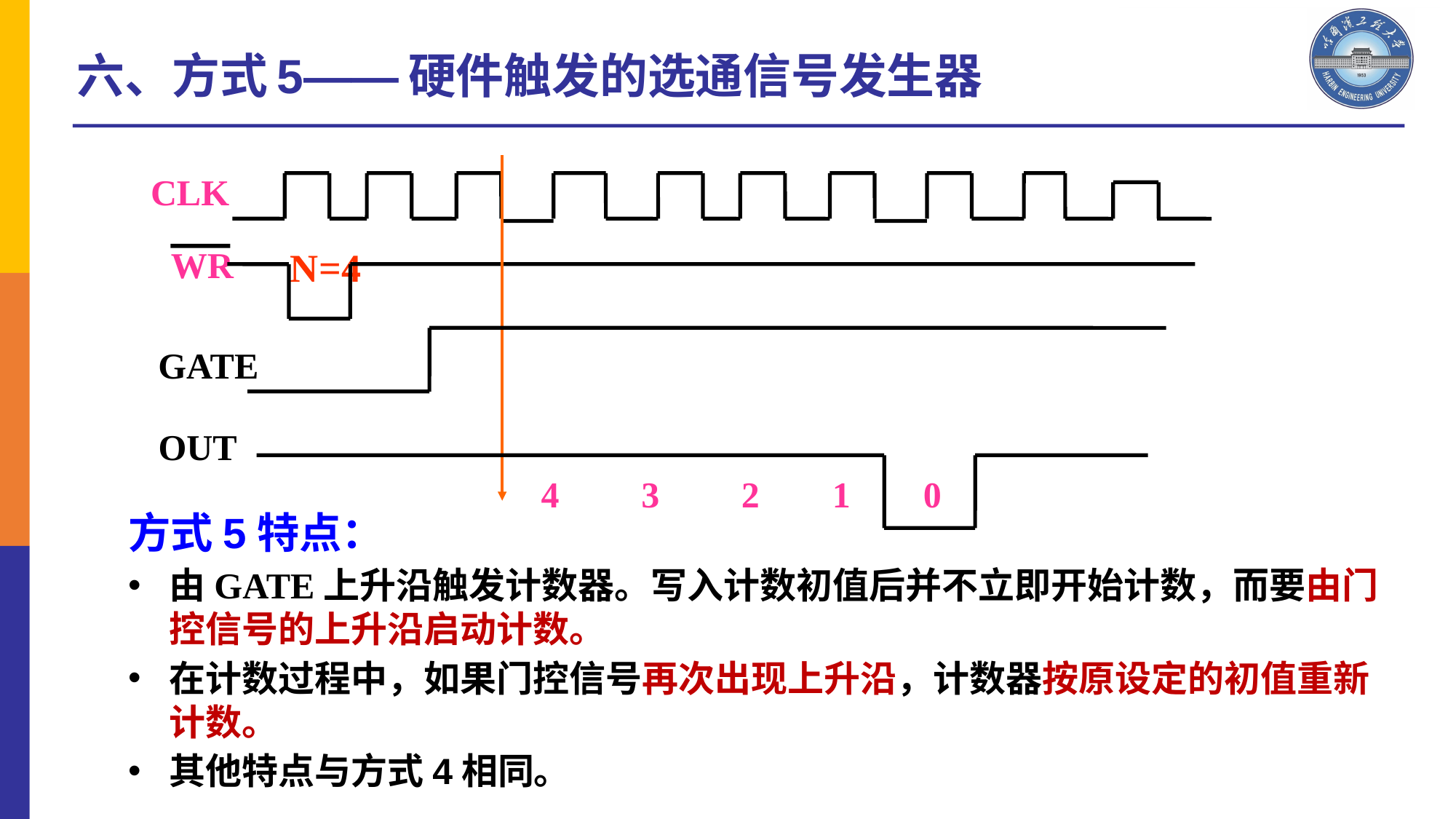

六、方式5——硬件触发的选通信号发生器
CLK

WR

N=4

GATE

OUT

4         3         2        1        0

方式5特点：
由GATE上升沿触发计数器。写入计数初值后并不立即开始计数，而要由门控信号的上升沿启动计数。
在计数过程中，如果门控信号再次出现上升沿，计数器按原设定的初值重新计数。
其他特点与方式4相同。